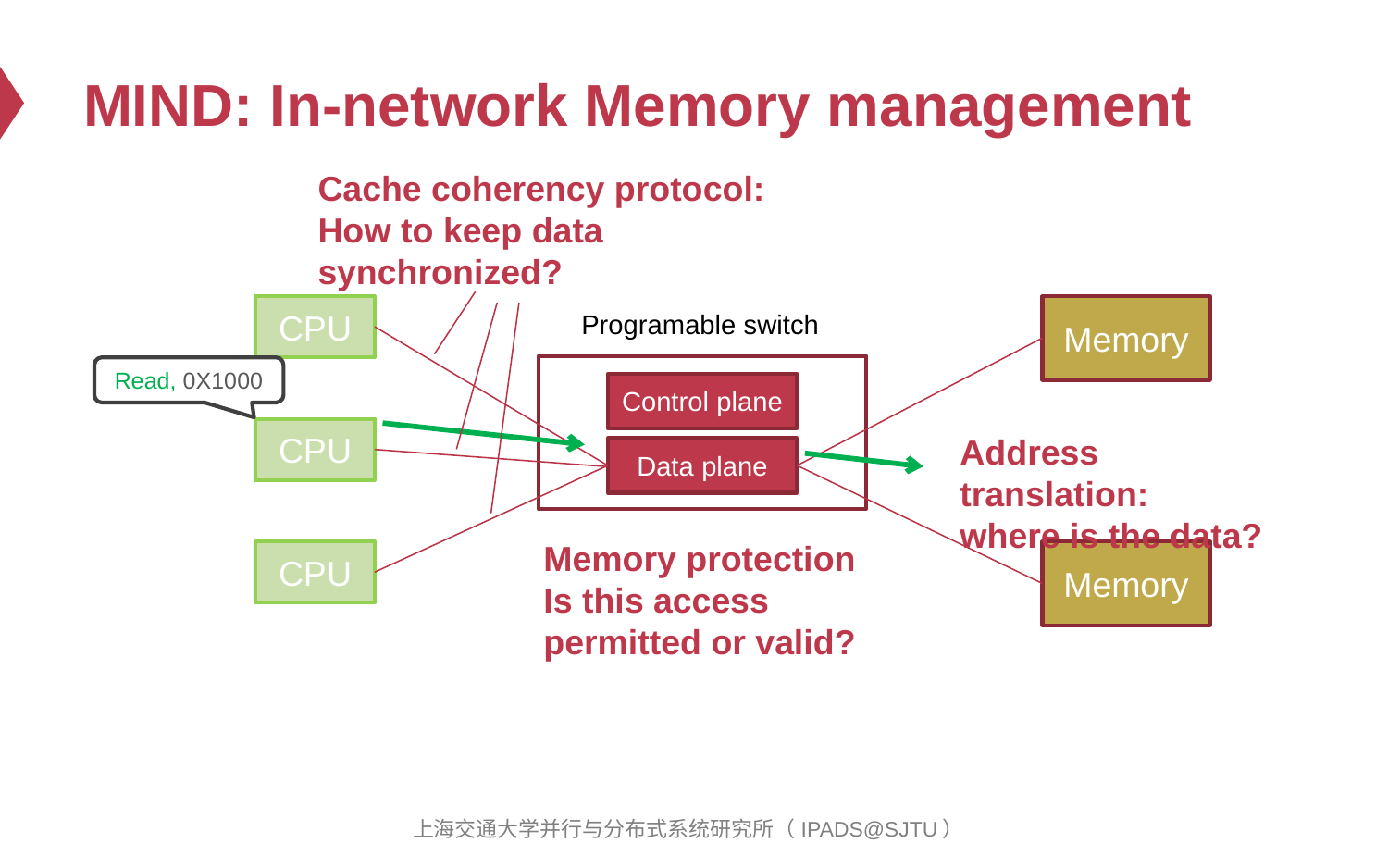

# MIND: In-network Memory management
Cache coherency protocol:
How to keep data synchronized?
CPU
Memory
 Programable switch

Read, 0X1000
Control plane
CPU
Address translation:
where is the data?
Data plane
Memory protection
Is this access permitted or valid?
CPU
Memory
13
上海交通大学并行与分布式系统研究所（IPADS@SJTU）